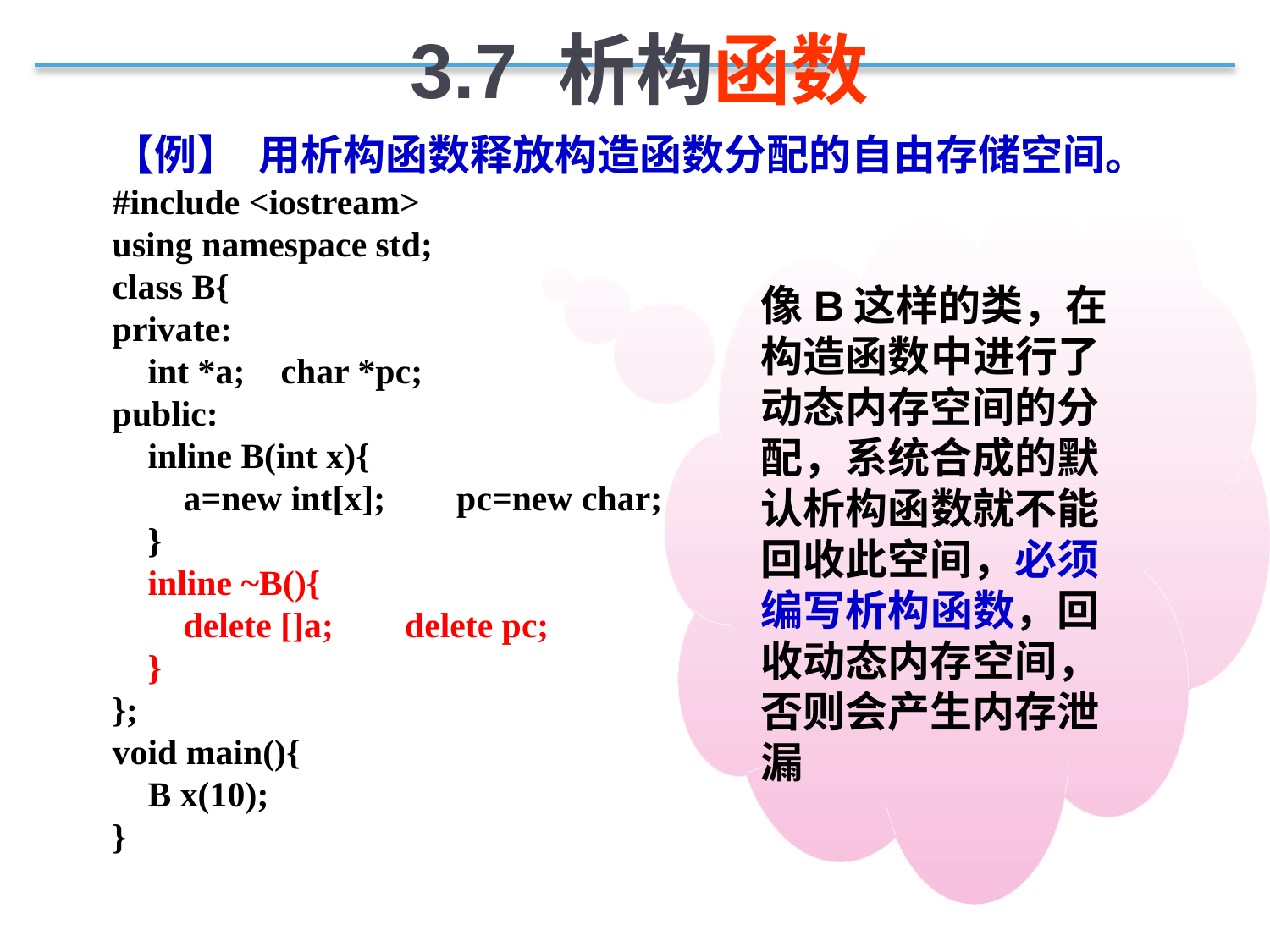

3.7 析构函数
【例】  用析构函数释放构造函数分配的自由存储空间。
#include <iostream>
using namespace std;
class B{
private:
    int *a;    char *pc;
public:
    inline B(int x){
        a=new int[x];        pc=new char;
    }
    inline ~B(){
        delete []a;        delete pc;
    }
};
void main(){
    B x(10);
}

像B这样的类，在构造函数中进行了动态内存空间的分配，系统合成的默认析构函数就不能回收此空间，必须编写析构函数，回收动态内存空间，否则会产生内存泄漏